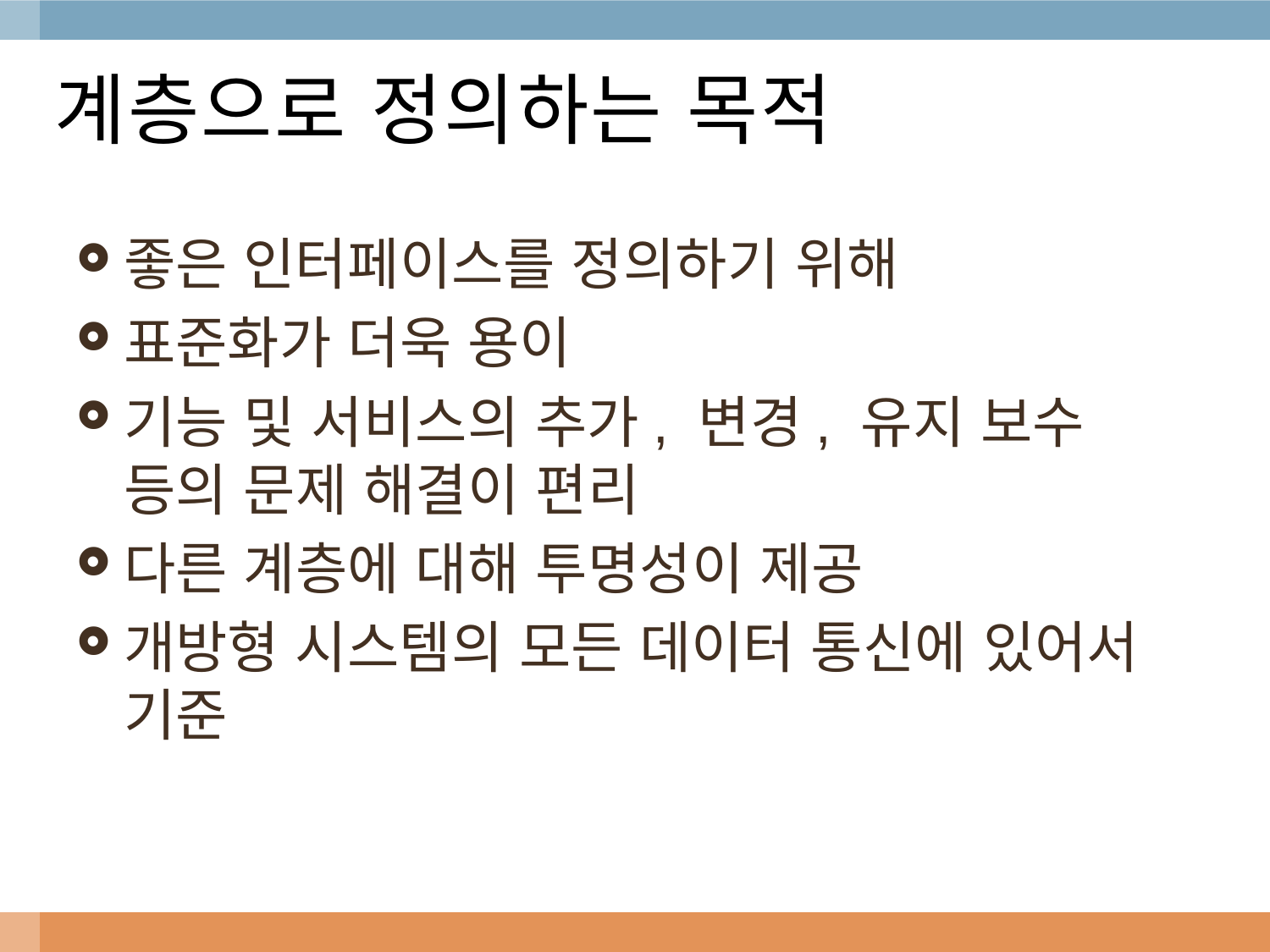

# 계층으로 정의하는 목적
좋은 인터페이스를 정의하기 위해
표준화가 더욱 용이
기능 및 서비스의 추가, 변경, 유지 보수 등의 문제 해결이 편리
다른 계층에 대해 투명성이 제공
개방형 시스템의 모든 데이터 통신에 있어서 기준